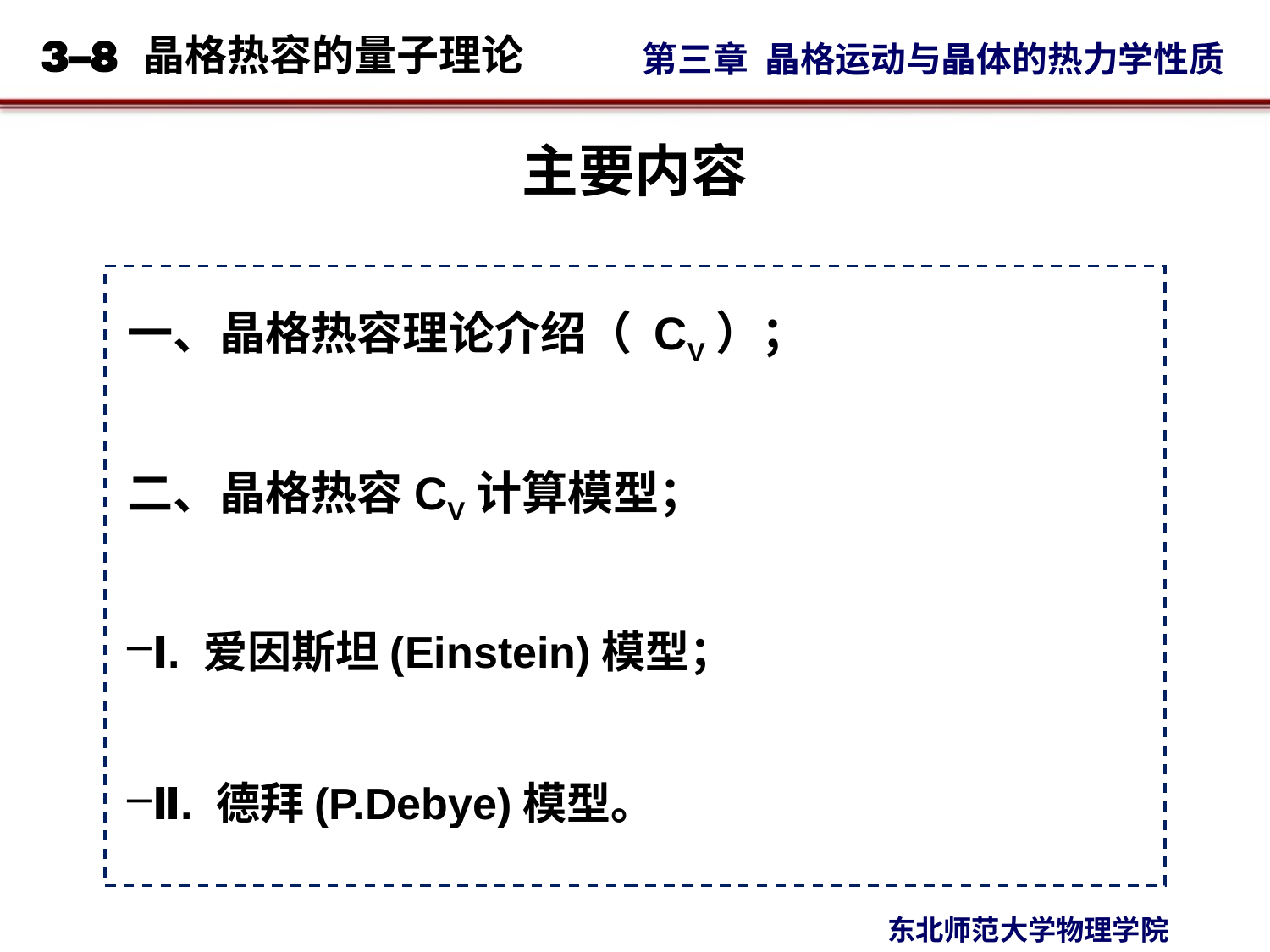

# 主要内容

一、晶格热容理论介绍（ CV）；

二、晶格热容CV计算模型；

Ⅰ. 爱因斯坦(Einstein)模型；

Ⅱ. 德拜(P.Debye)模型。